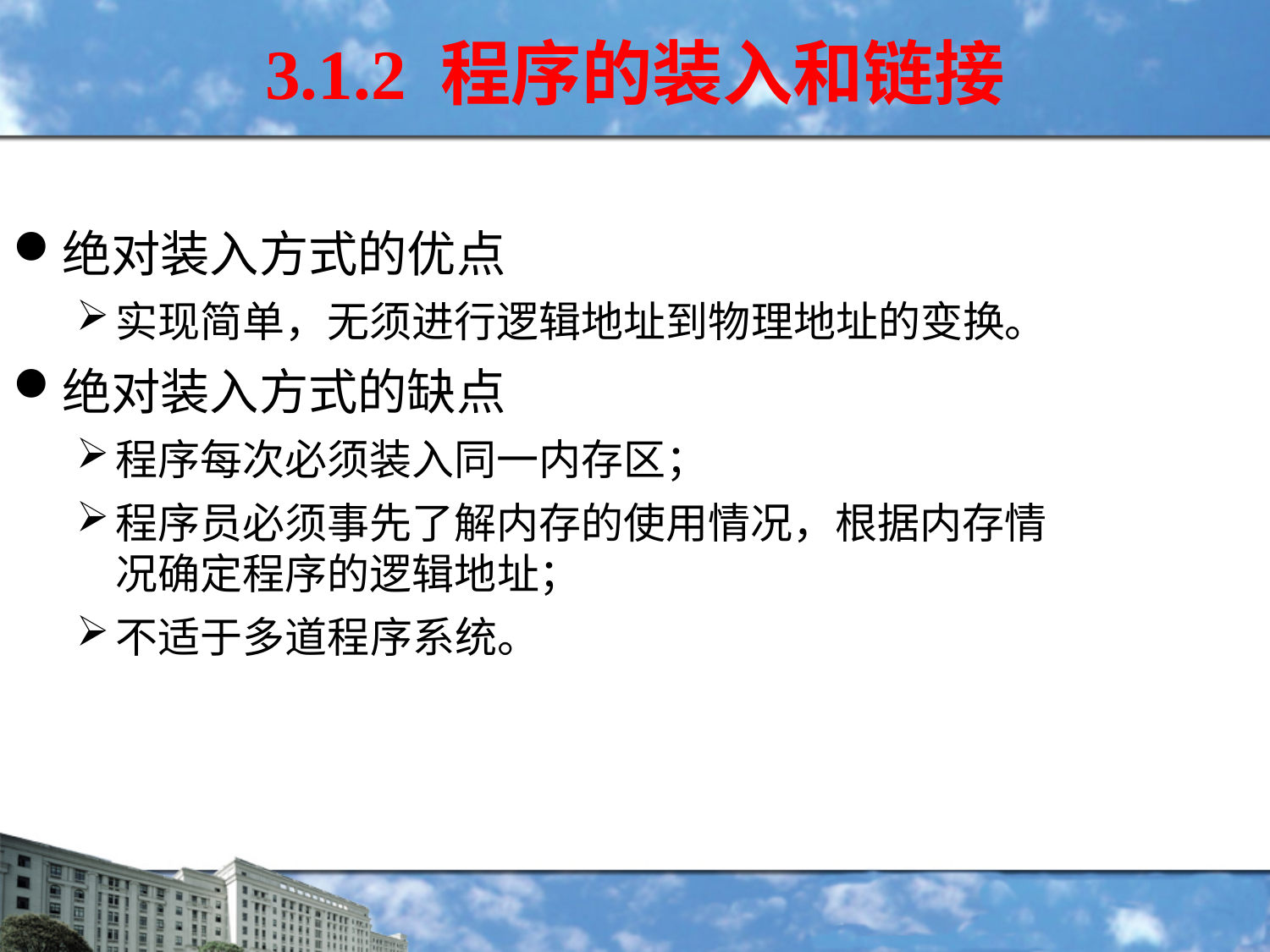

3.1.2 程序的装入和链接
绝对装入方式的优点
实现简单，无须进行逻辑地址到物理地址的变换。
绝对装入方式的缺点
程序每次必须装入同一内存区；
程序员必须事先了解内存的使用情况，根据内存情况确定程序的逻辑地址；
不适于多道程序系统。